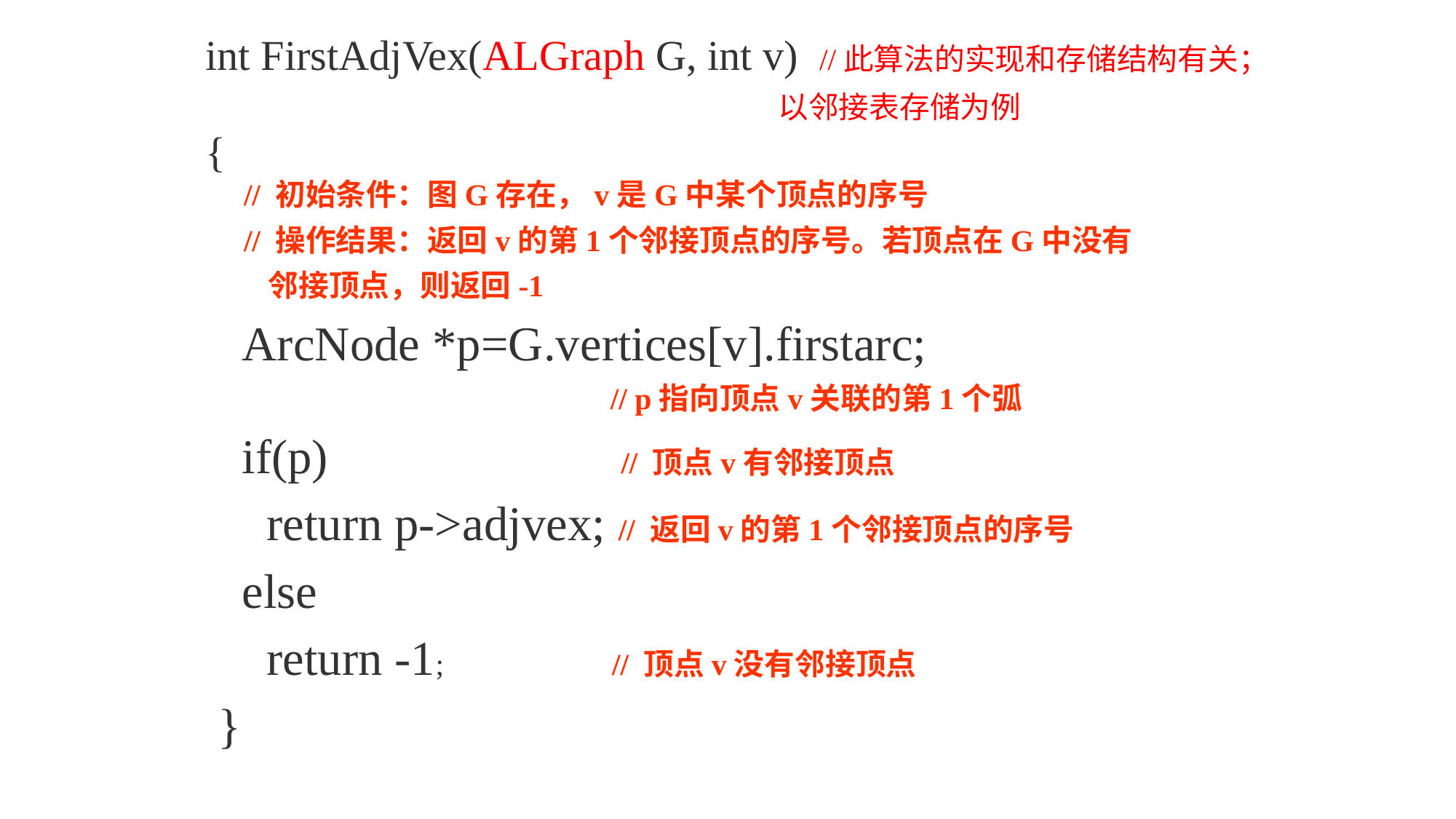

int FirstAdjVex(ALGraph G, int v)  //此算法的实现和存储结构有关；
                                                                                    以邻接表存储为例
{
     // 初始条件：图G存在，v是G中某个顶点的序号
     // 操作结果：返回v的第1个邻接顶点的序号。若顶点在G中没有
        邻接顶点，则返回-1
   ArcNode *p=G.vertices[v].firstarc;
                                                     // p指向顶点v关联的第1个弧
   if(p)                        // 顶点v有邻接顶点
     return p->adjvex; // 返回v的第1个邻接顶点的序号
   else
     return -1;                      // 顶点v没有邻接顶点
 }